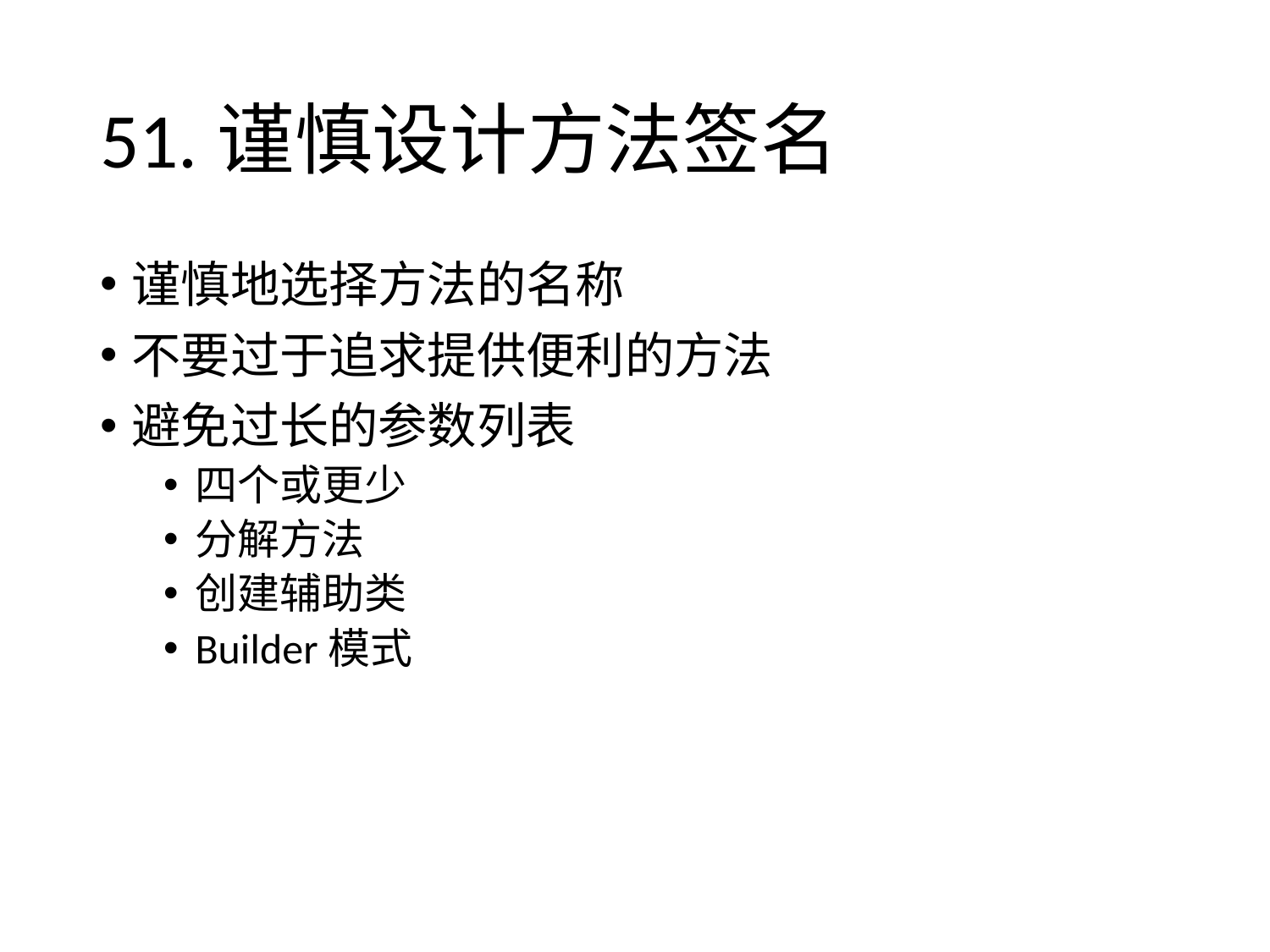

# 51.谨慎设计方法签名
谨慎地选择方法的名称
不要过于追求提供便利的方法
避免过长的参数列表
四个或更少
分解方法
创建辅助类
Builder模式